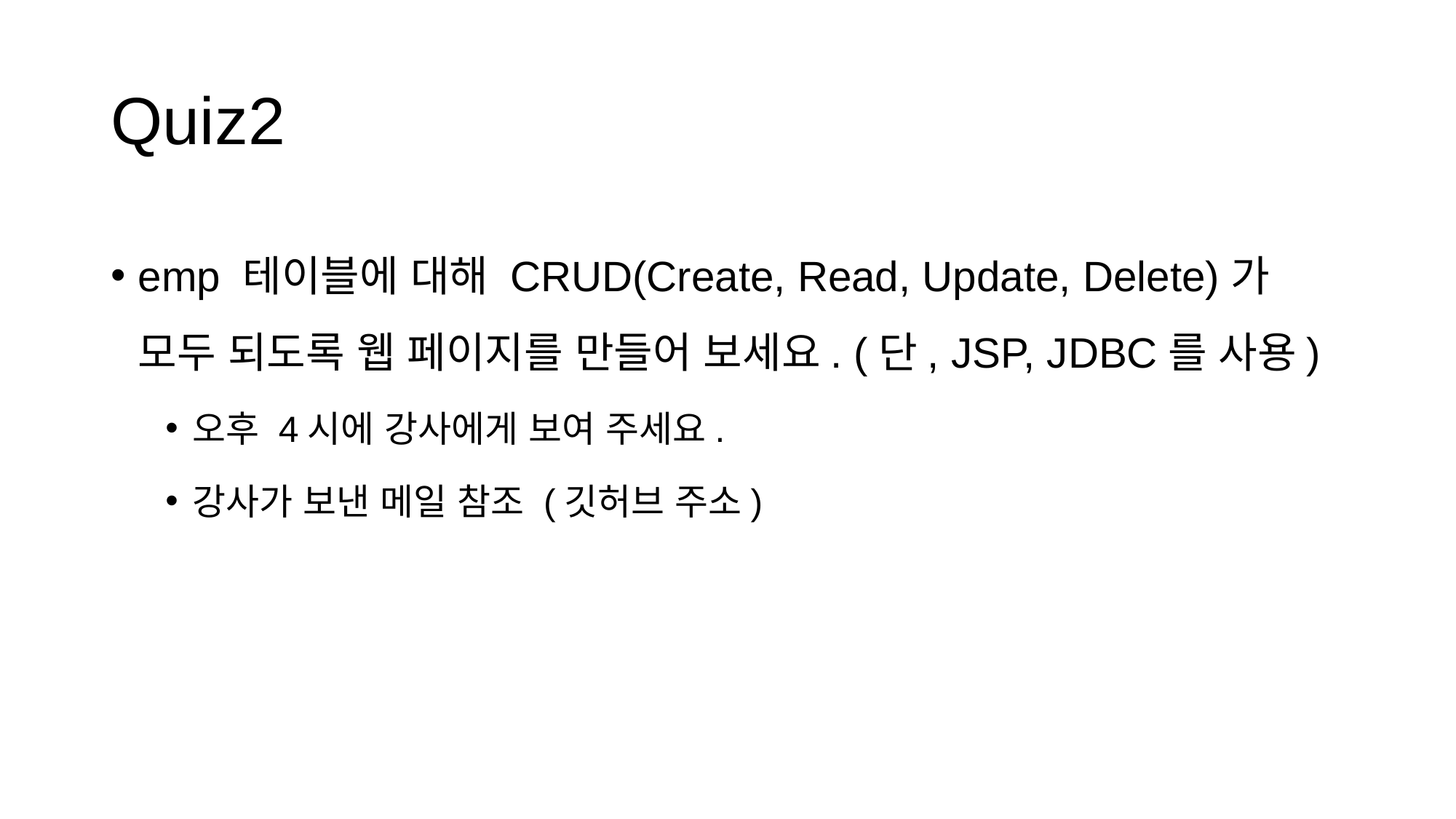

# Quiz2
emp 테이블에 대해 CRUD(Create, Read, Update, Delete)가 모두 되도록 웹 페이지를 만들어 보세요. (단, JSP, JDBC를 사용)
오후 4시에 강사에게 보여 주세요.
강사가 보낸 메일 참조 (깃허브 주소)